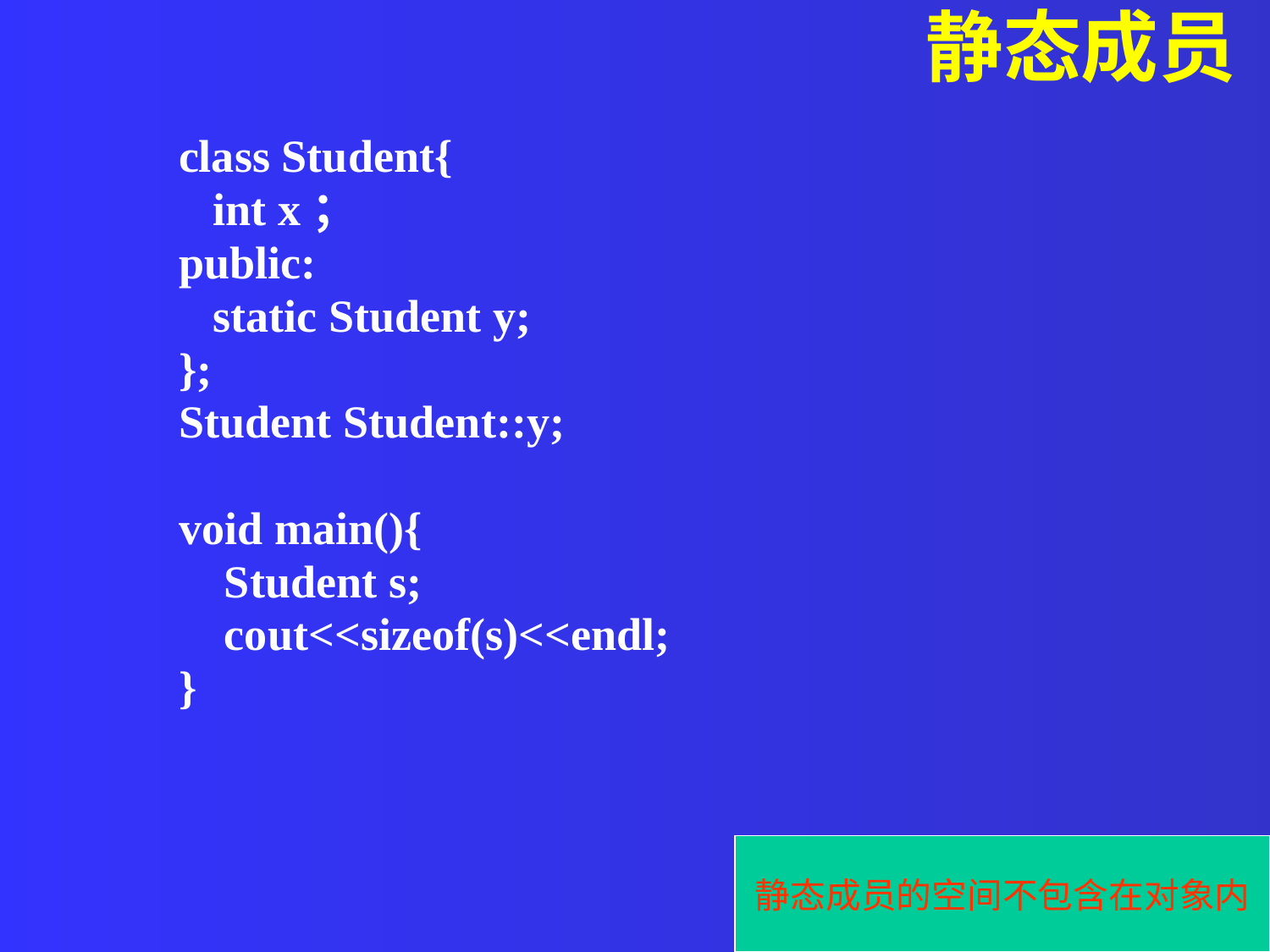

静态成员
class Student{
   int x；
public:
   static Student y;
};
Student Student::y;

void main(){
    Student s;
    cout<<sizeof(s)<<endl;
}
静态成员的空间不包含在对象内